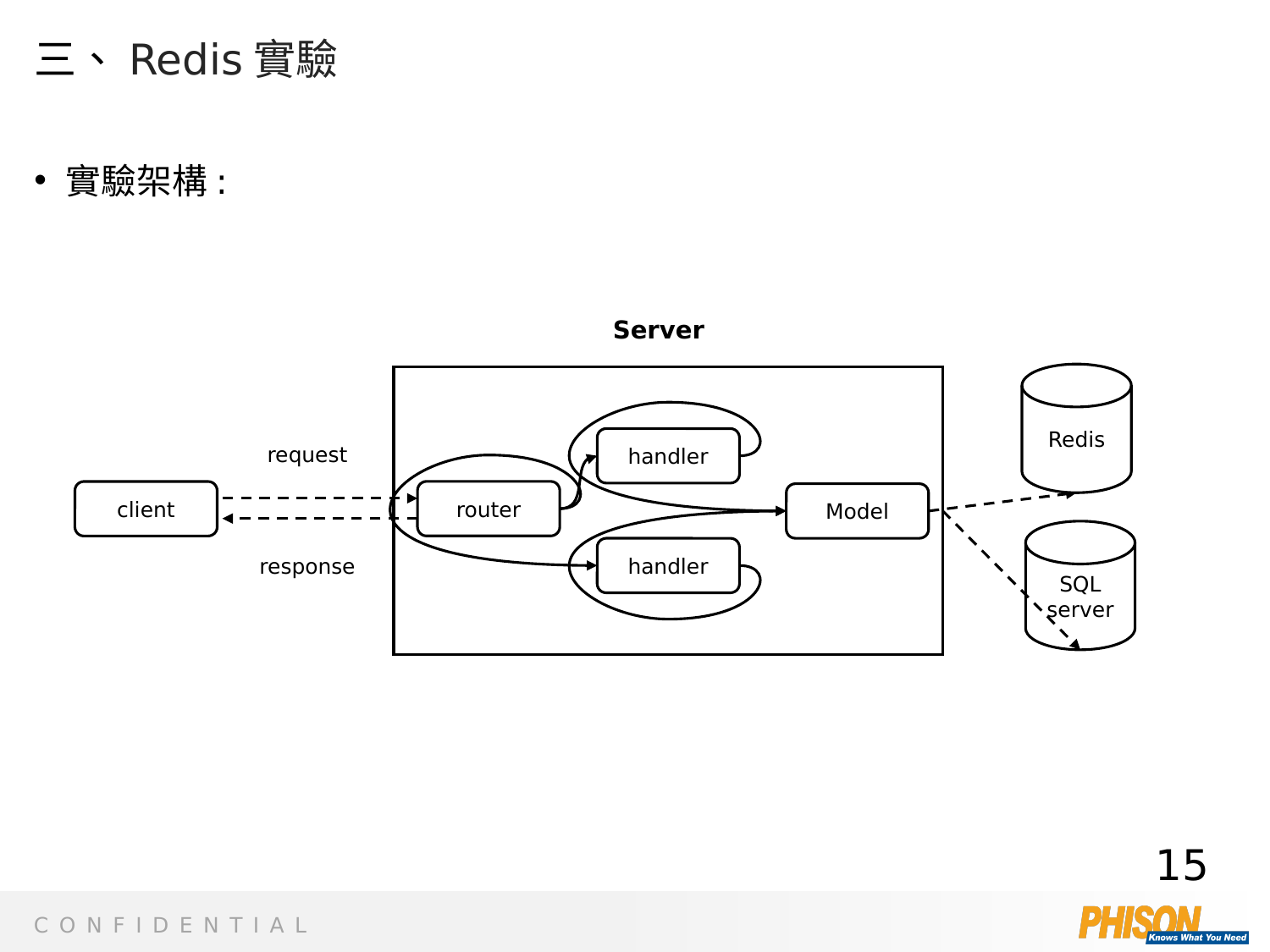

# 三、Redis實驗
實驗架構:

Server
Redis

request
handler
router
client
Model
SQL server
response
handler
15